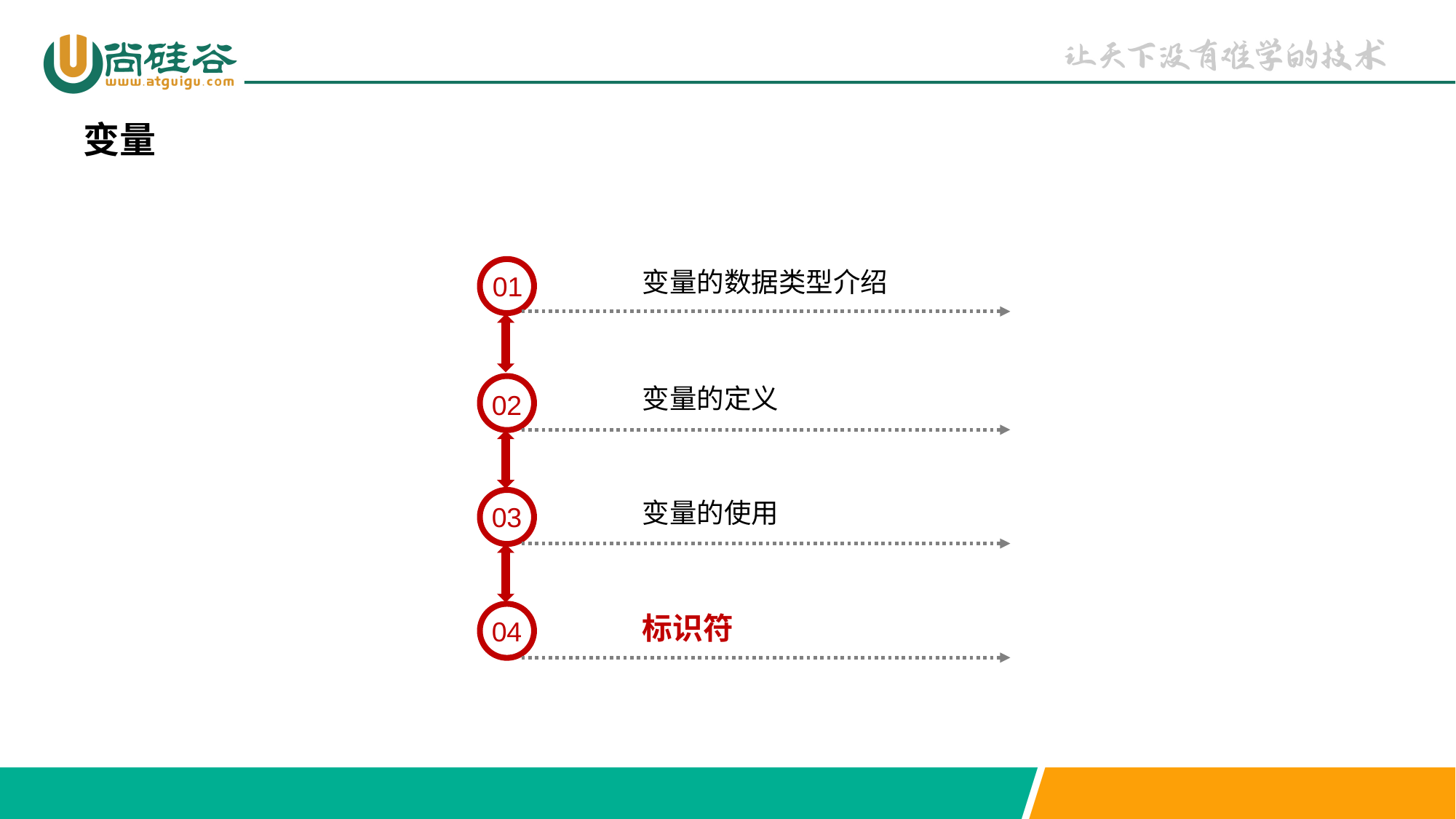

变量

变量的数据类型介绍
01

变量的定义
02

变量的使用
03

标识符
04